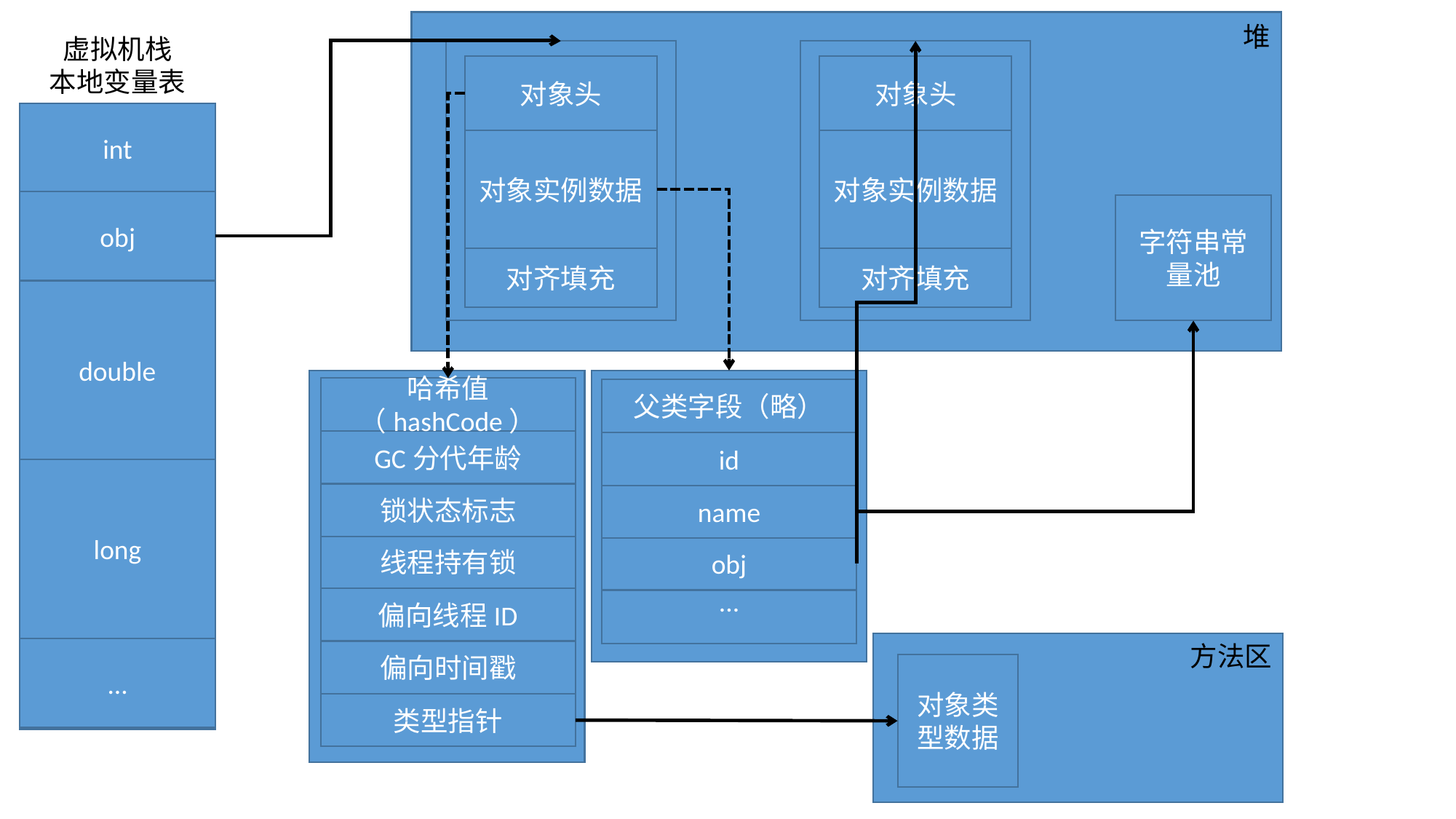

堆
虚拟机栈
本地变量表

对象头
对象头

int
对象实例数据
对象实例数据
obj
字符串常量池
对齐填充
对齐填充
double

哈希值（hashCode）
父类字段（略）
GC分代年龄
id
long
锁状态标志
name
线程持有锁
obj
偏向线程ID
...

方法区
...
偏向时间戳
对象类型数据
类型指针